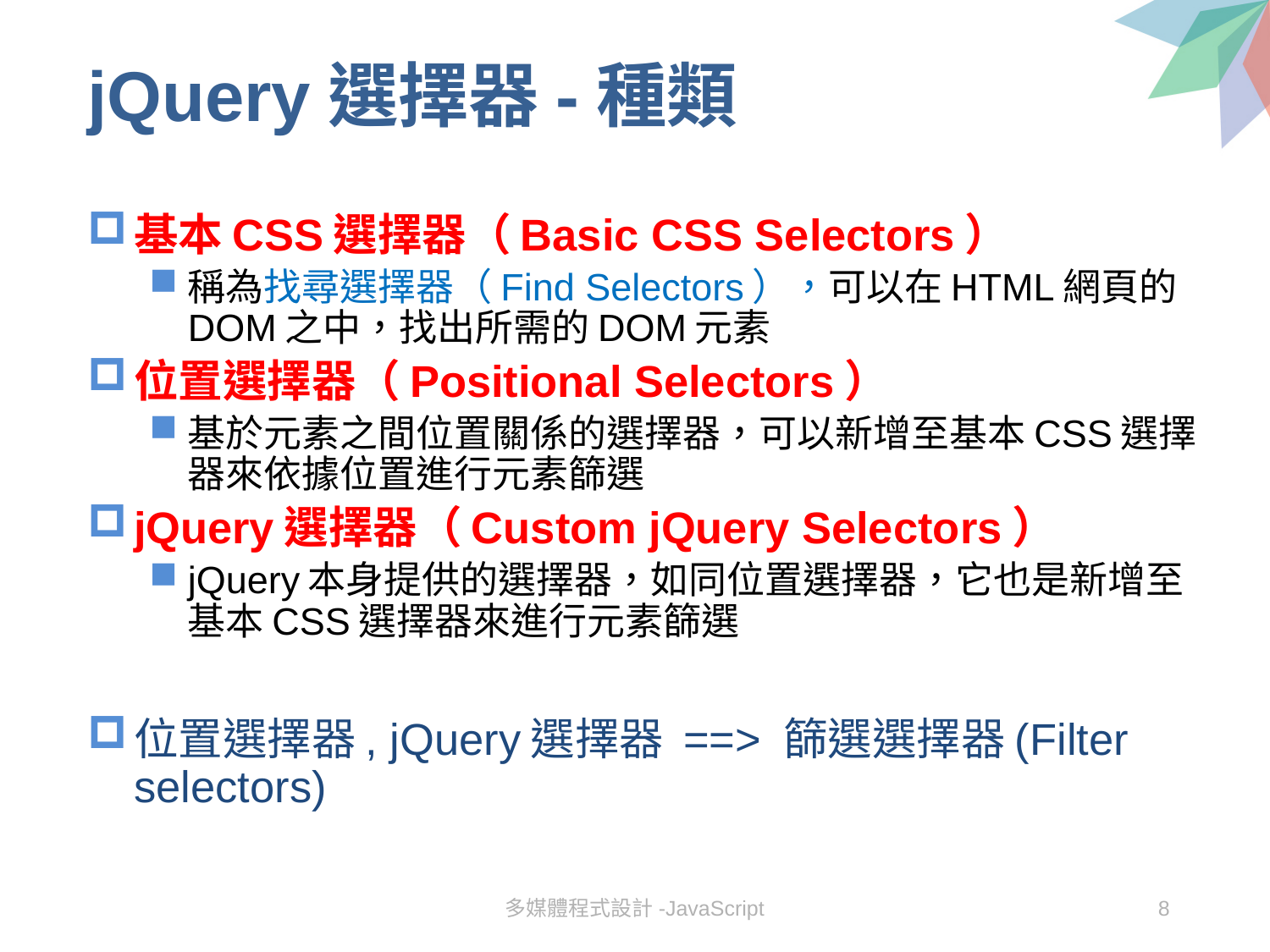

# jQuery選擇器-種類
基本CSS選擇器（Basic CSS Selectors）
稱為找尋選擇器（Find Selectors），可以在HTML網頁的DOM之中，找出所需的DOM元素
位置選擇器（Positional Selectors）
基於元素之間位置關係的選擇器，可以新增至基本CSS選擇器來依據位置進行元素篩選
jQuery選擇器（Custom jQuery Selectors）
jQuery本身提供的選擇器，如同位置選擇器，它也是新增至基本CSS選擇器來進行元素篩選

位置選擇器, jQuery選擇器 ==> 篩選選擇器(Filter selectors)
多媒體程式設計-JavaScript
8